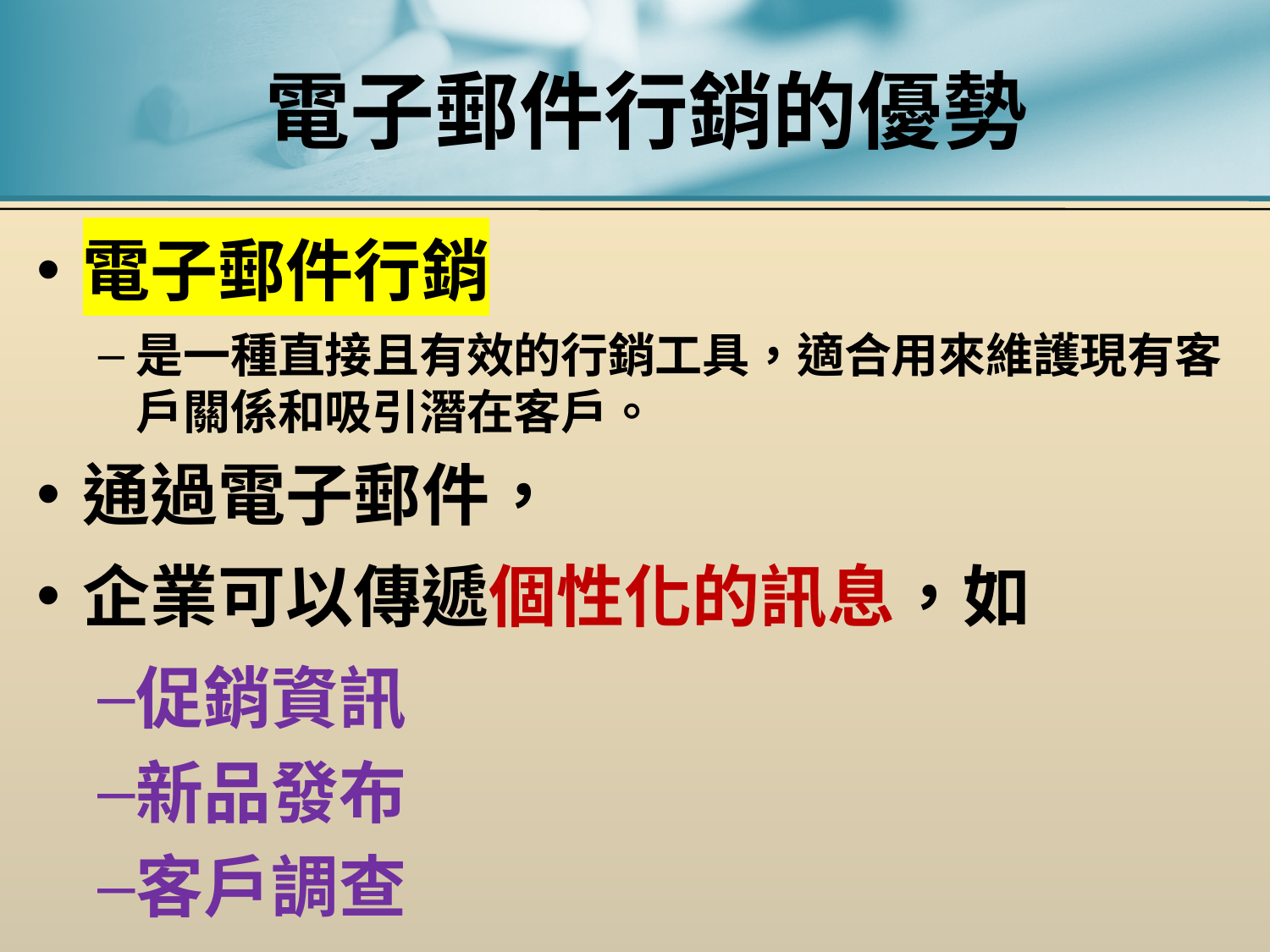

# 電子郵件行銷的優勢
電子郵件行銷
是一種直接且有效的行銷工具，適合用來維護現有客戶關係和吸引潛在客戶。
通過電子郵件，
企業可以傳遞個性化的訊息，如
促銷資訊
新品發布
客戶調查